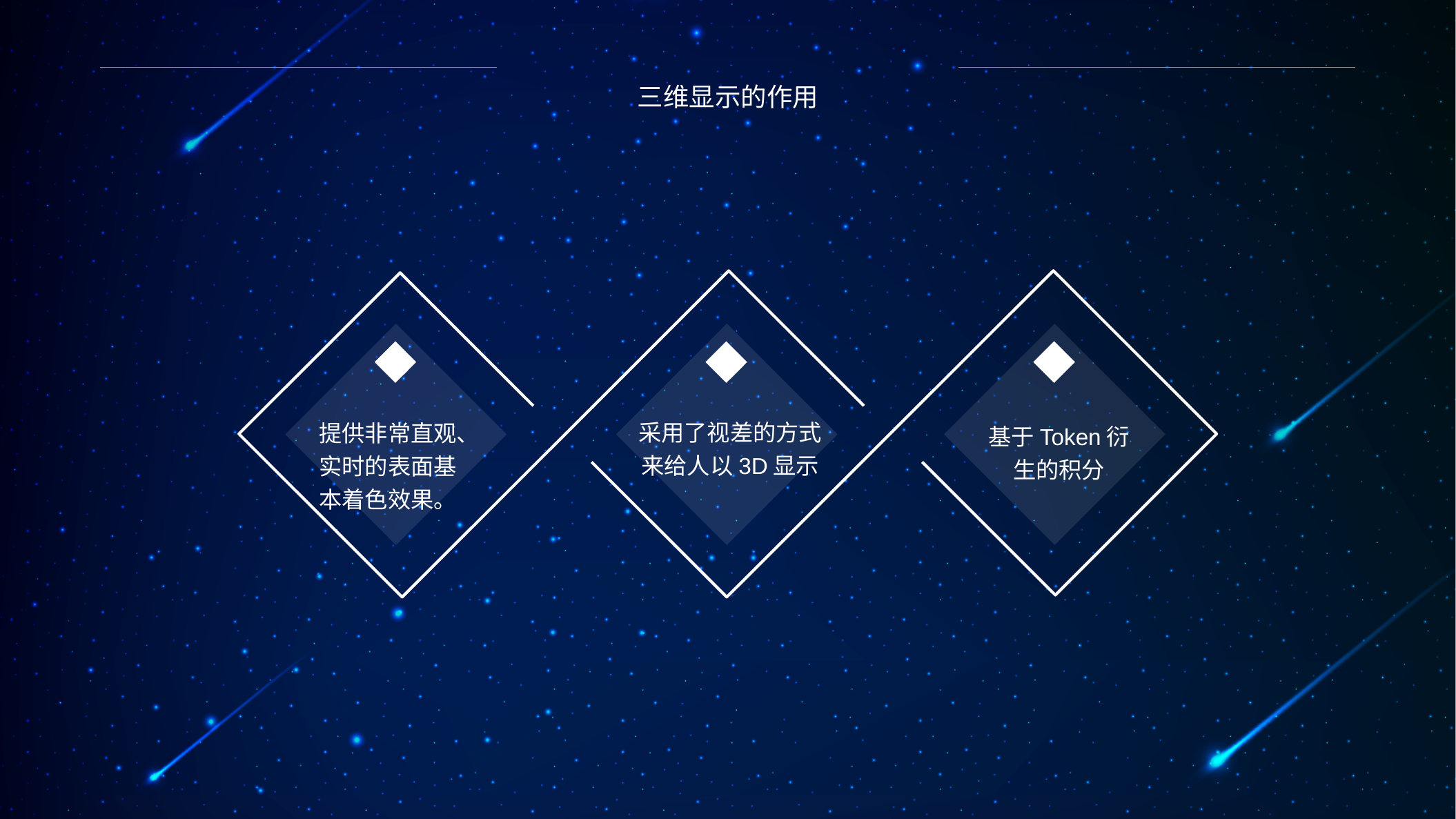

三维显示的作用

1
3
2

基于Token衍生的积分
提供非常直观、实时的表面基本着色效果。
采用了视差的方式来给人以3D显示